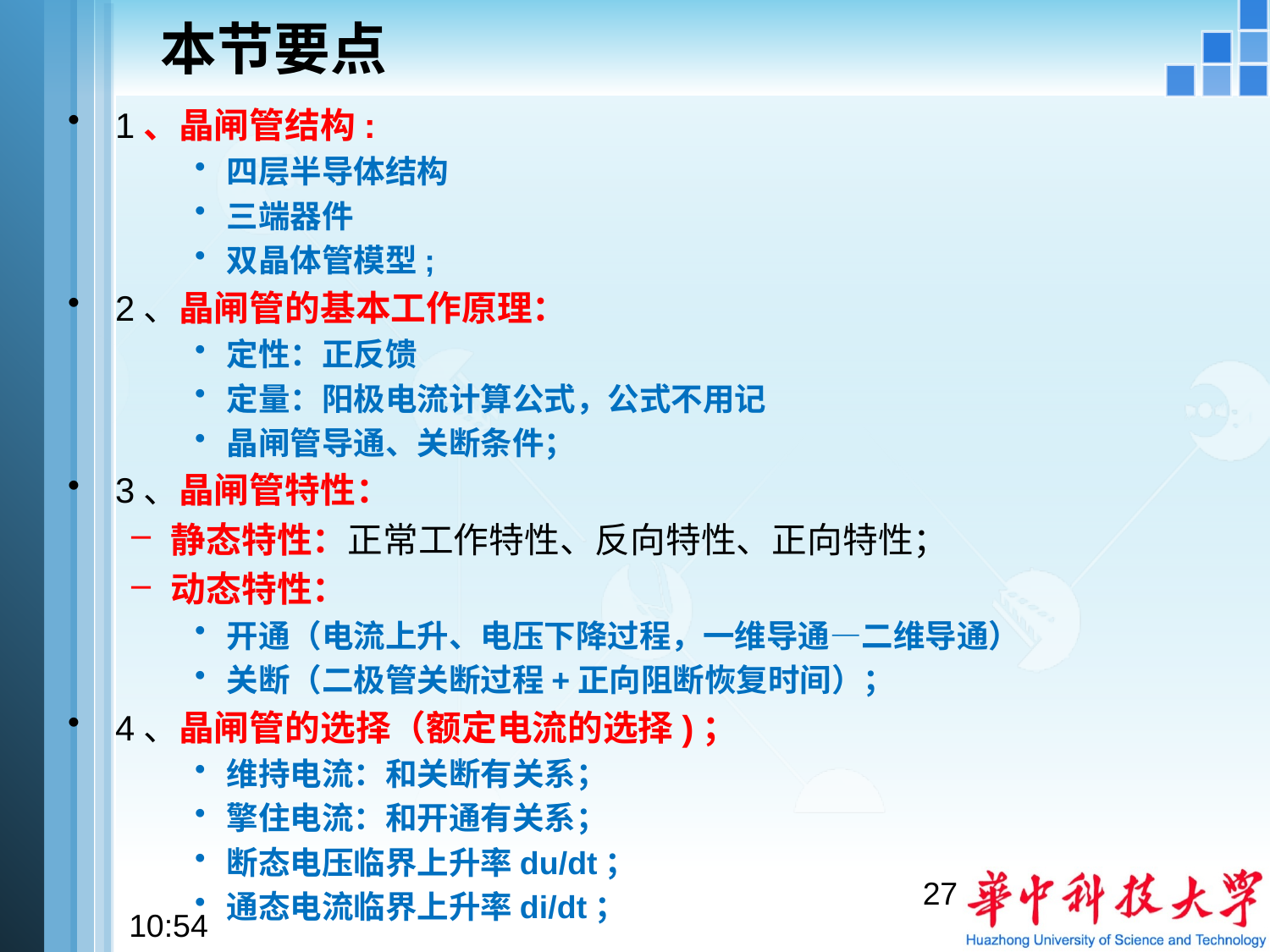

# 本节要点
1、晶闸管结构:
四层半导体结构
三端器件
双晶体管模型;
2、晶闸管的基本工作原理：
定性：正反馈
定量：阳极电流计算公式，公式不用记
晶闸管导通、关断条件；
3、晶闸管特性：
静态特性：正常工作特性、反向特性、正向特性；
动态特性：
开通（电流上升、电压下降过程，一维导通—二维导通）
关断（二极管关断过程+正向阻断恢复时间）；
4、晶闸管的选择（额定电流的选择)；
维持电流：和关断有关系；
擎住电流：和开通有关系；
断态电压临界上升率du/dt；
通态电流临界上升率di/dt；

27
10:54